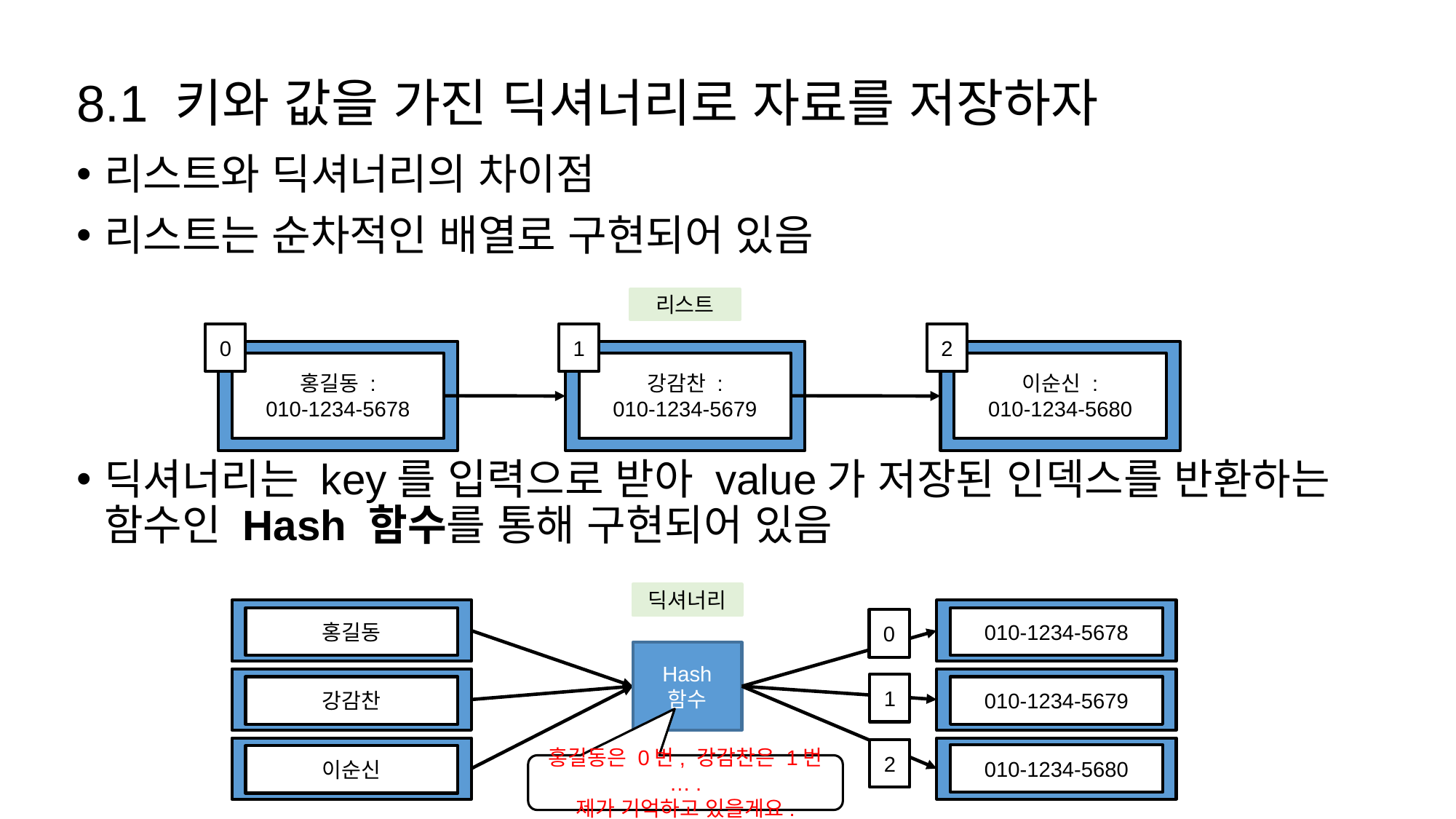

# 8.1 키와 값을 가진 딕셔너리로 자료를 저장하자
리스트와 딕셔너리의 차이점
리스트는 순차적인 배열로 구현되어 있음
딕셔너리는 key를 입력으로 받아 value가 저장된 인덱스를 반환하는 함수인 Hash 함수를 통해 구현되어 있음
리스트
0
1
2

홍길동 :
010-1234-5678
강감찬 :
010-1234-5679
이순신 :
010-1234-5680
딕셔너리

홍길동
010-1234-5678
0
Hash
함수

1
강감찬
010-1234-5679

2
010-1234-5680
이순신
홍길동은 0번, 강감찬은 1번….
제가 기억하고 있을게요.